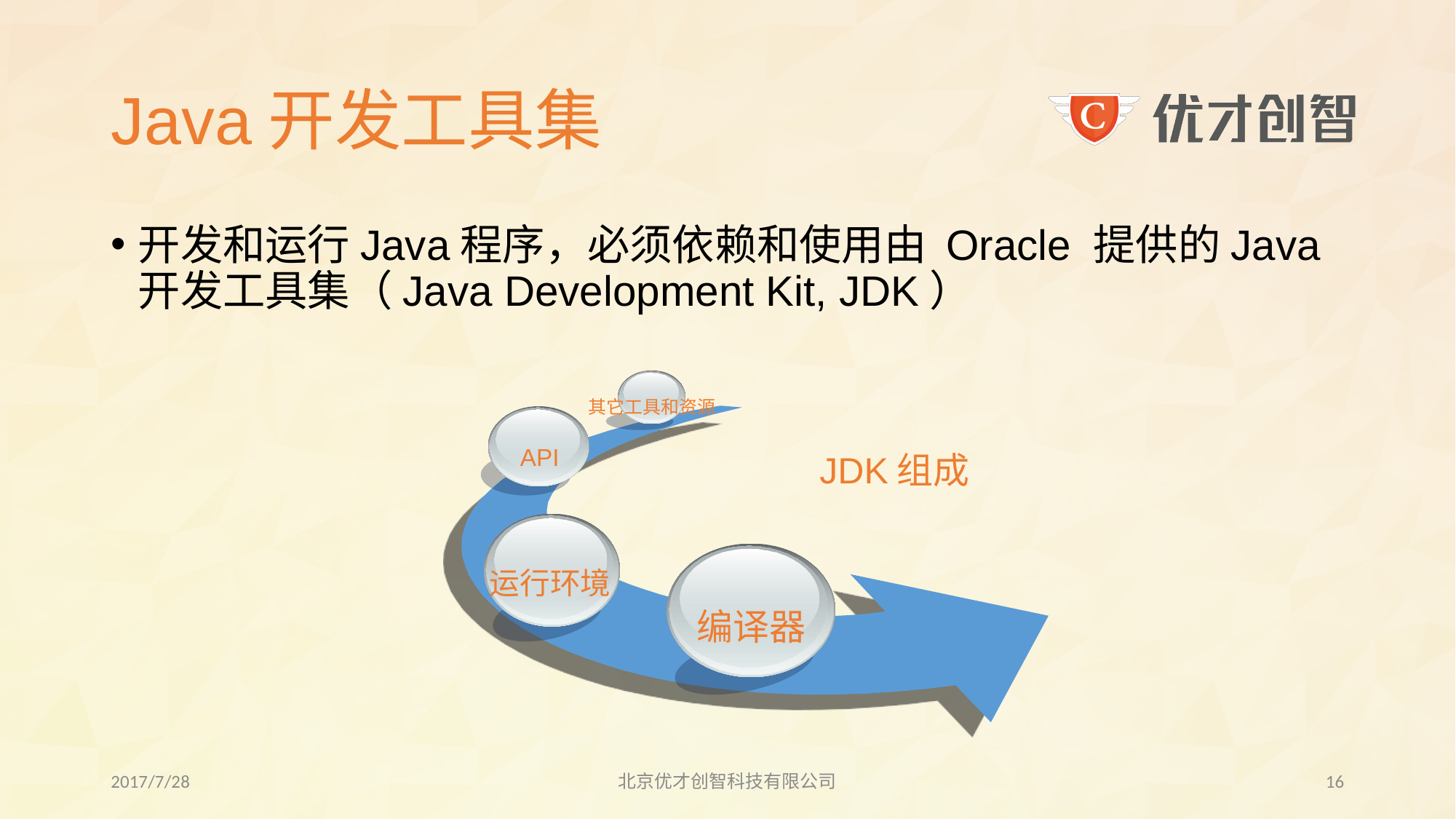

# Java开发工具集
开发和运行Java程序，必须依赖和使用由 Oracle 提供的Java开发工具集（Java Development Kit, JDK）

其它工具和资源

API
JDK组成

运行环境

编译器

2017/7/28
北京优才创智科技有限公司
16